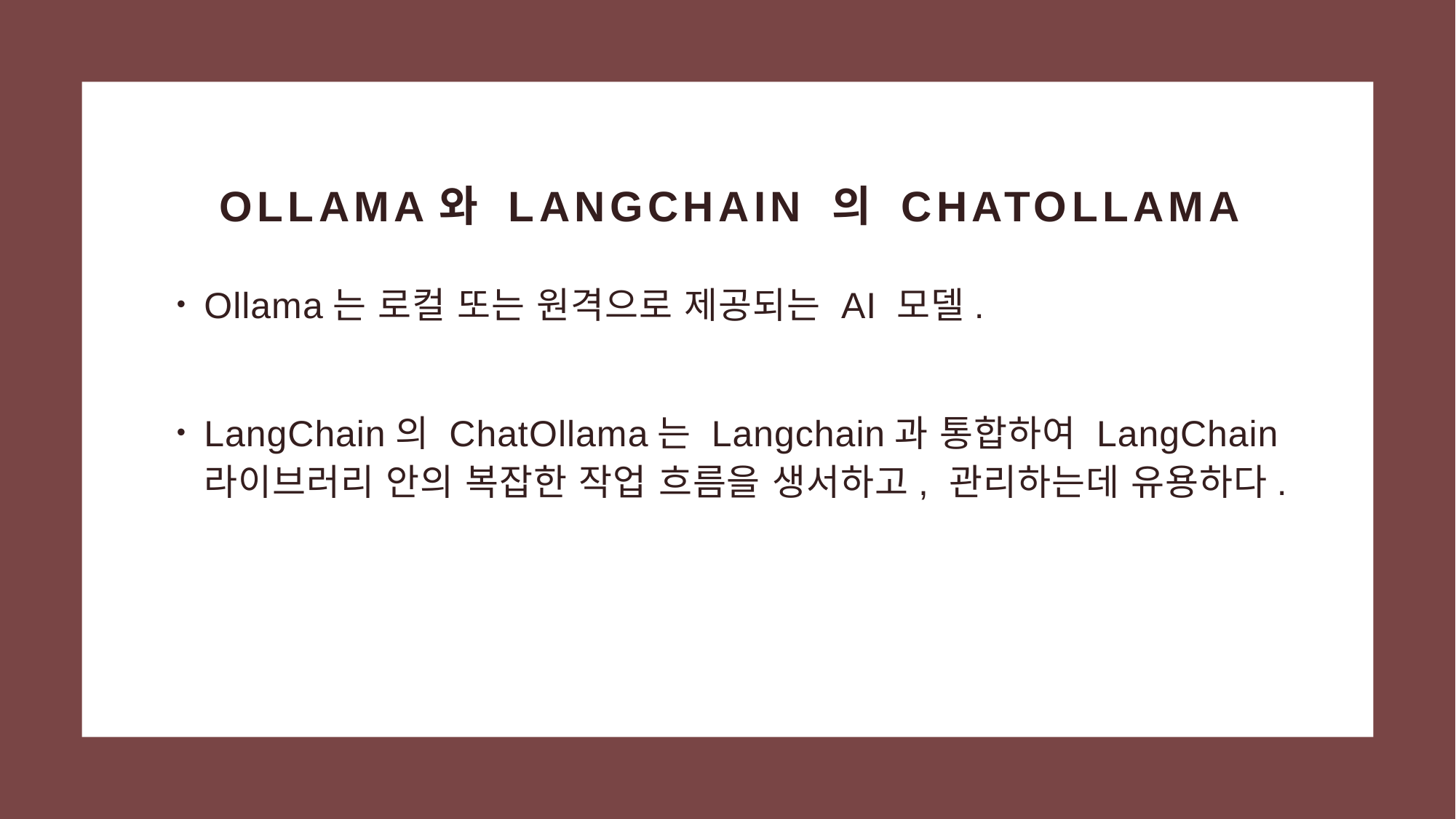

# Ollama와 langchain 의 chatollama
Ollama는 로컬 또는 원격으로 제공되는 AI 모델.

LangChain의 ChatOllama는 Langchain과 통합하여 LangChain 라이브러리 안의 복잡한 작업 흐름을 생서하고, 관리하는데 유용하다.